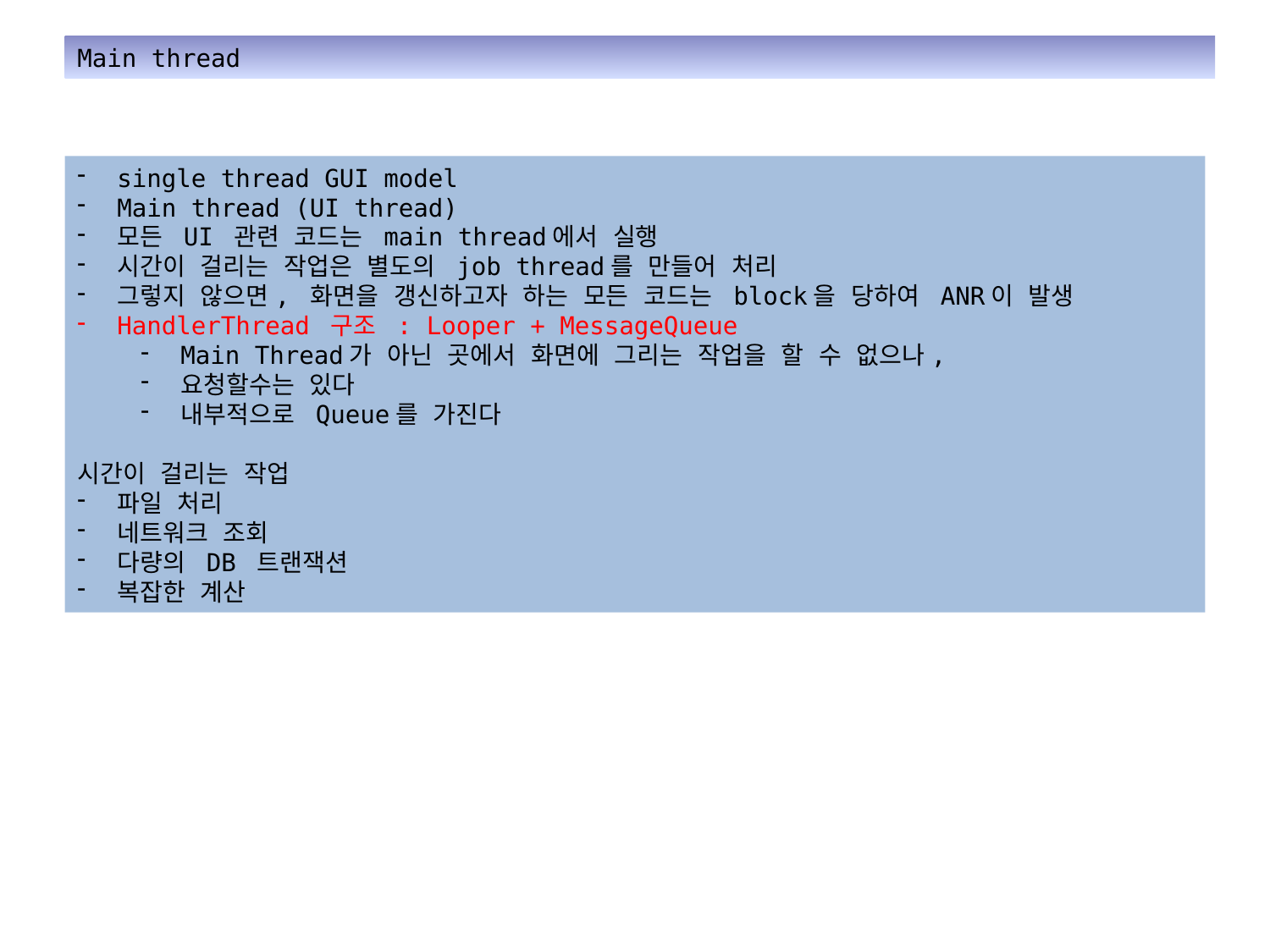

Main thread
single thread GUI model
Main thread (UI thread)
모든 UI 관련 코드는 main thread에서 실행
시간이 걸리는 작업은 별도의 job thread를 만들어 처리
그렇지 않으면, 화면을 갱신하고자 하는 모든 코드는 block을 당하여 ANR이 발생
HandlerThread 구조 : Looper + MessageQueue
Main Thread가 아닌 곳에서 화면에 그리는 작업을 할 수 없으나,
요청할수는 있다
내부적으로 Queue를 가진다

시간이 걸리는 작업
파일 처리
네트워크 조회
다량의 DB 트랜잭션
복잡한 계산